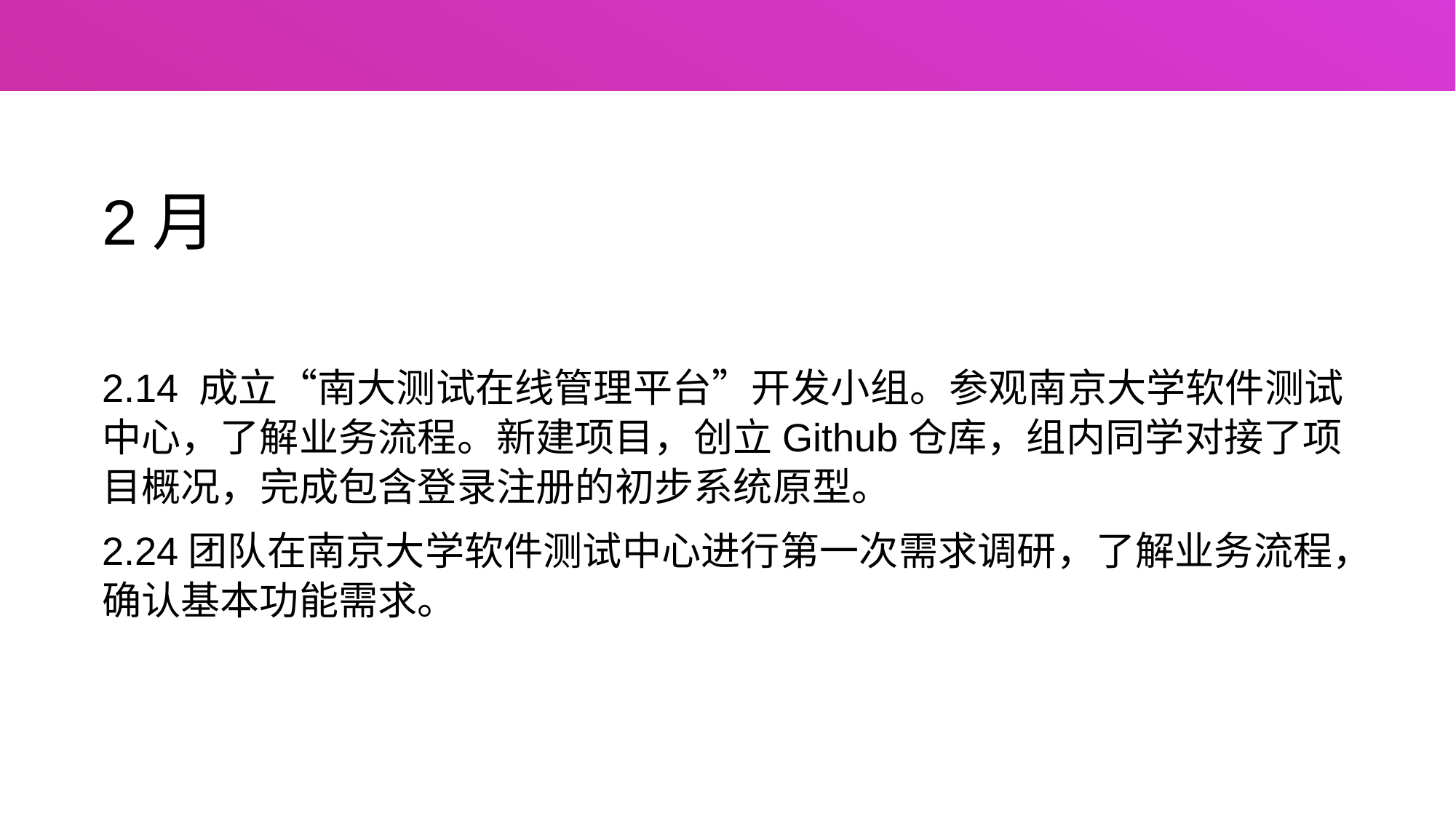

# 2月
2.14 成立“南大测试在线管理平台”开发小组。参观南京大学软件测试中心，了解业务流程。新建项目，创立Github仓库，组内同学对接了项目概况，完成包含登录注册的初步系统原型。
2.24团队在南京大学软件测试中心进行第一次需求调研，了解业务流程，确认基本功能需求。